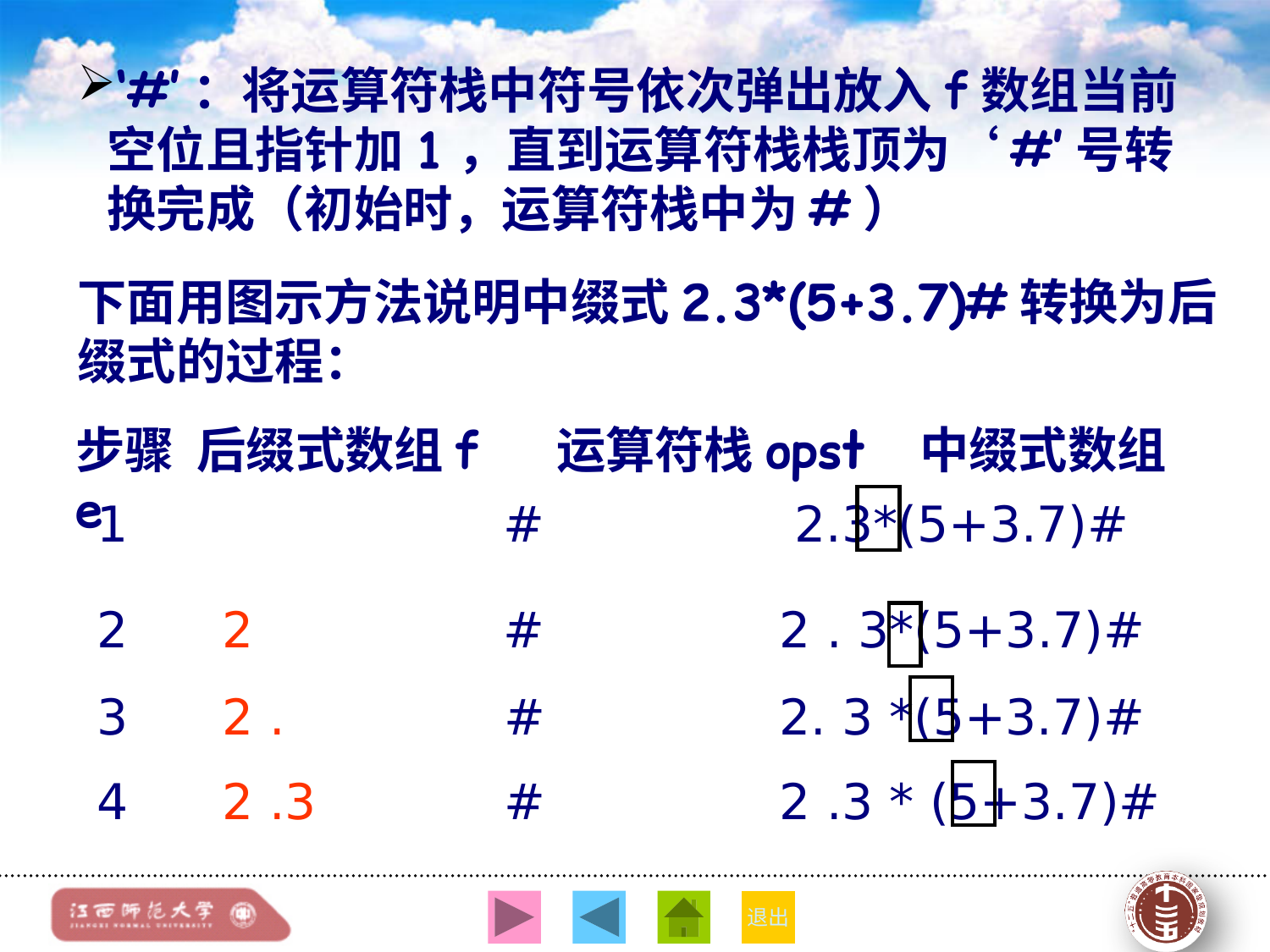

‘#’：将运算符栈中符号依次弹出放入f数组当前空位且指针加1，直到运算符栈栈顶为‘#’号转换完成（初始时，运算符栈中为#）
下面用图示方法说明中缀式2.3*(5+3.7)#转换为后缀式的过程：
步骤  后缀式数组f   运算符栈opst  中缀式数组e
1                        #                2.3*(5+3.7)#

2      2                #               2 . 3*(5+3.7)#

3      2 .              #               2. 3 *(5+3.7)#

4      2 .3            #               2 .3 * (5+3.7)#